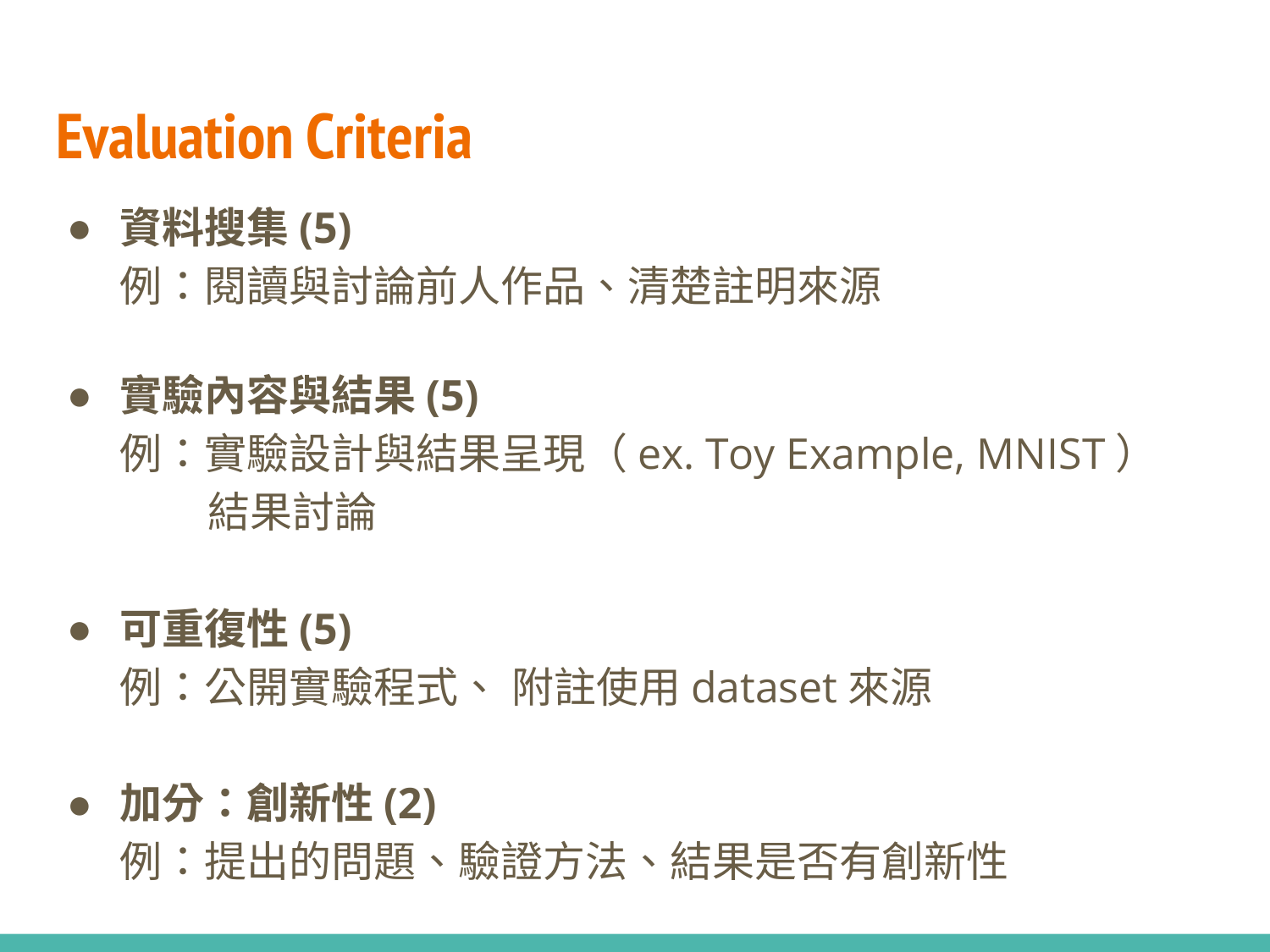

# Evaluation Criteria
資料搜集(5)
例：閱讀與討論前人作品、清楚註明來源
實驗內容與結果(5)
例：實驗設計與結果呈現（ex. Toy Example, MNIST）
        結果討論
可重復性(5)
例：公開實驗程式、 附註使用dataset來源
加分：創新性(2)
例：提出的問題、驗證方法、結果是否有創新性